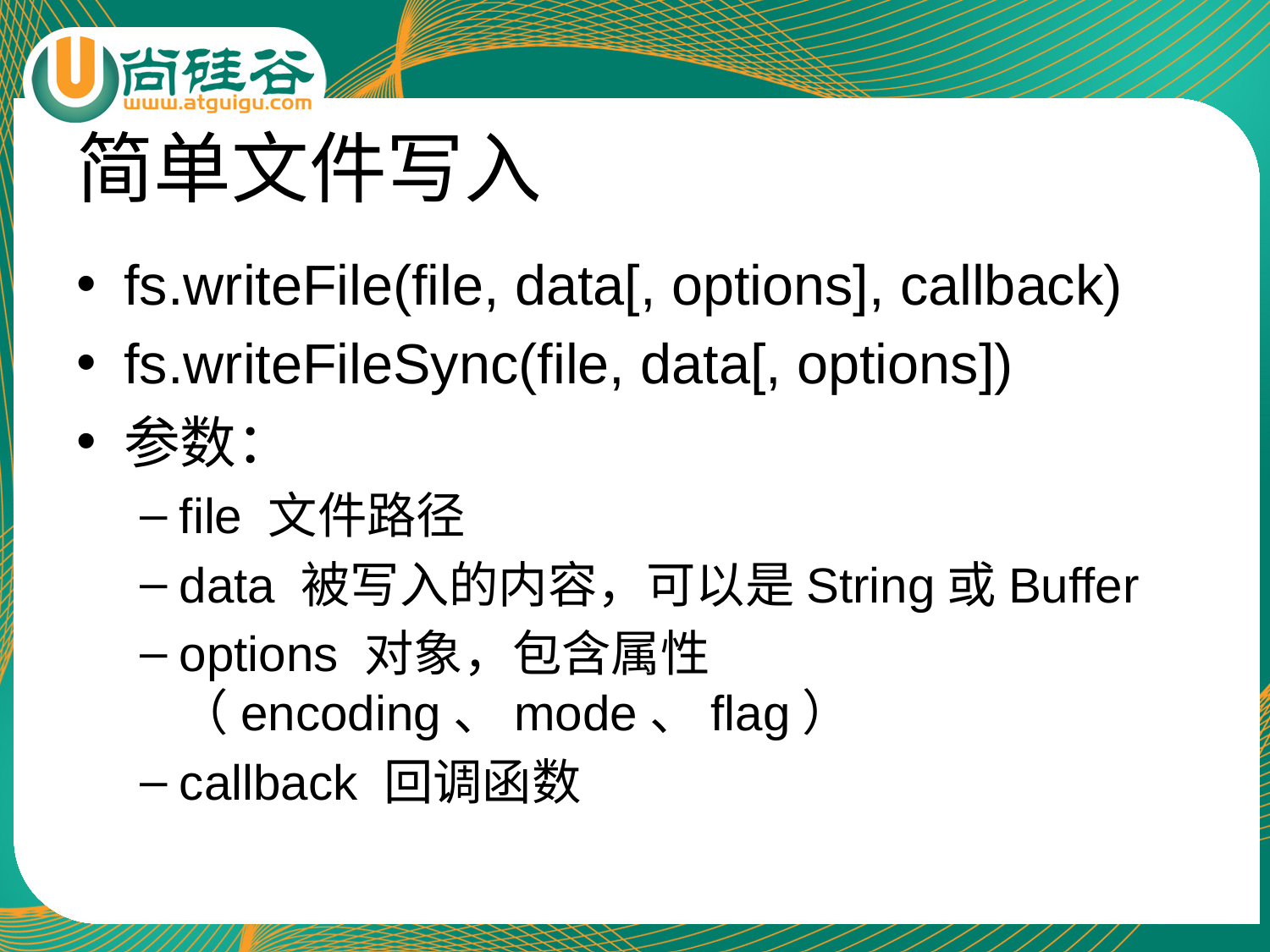

# 简单文件写入
fs.writeFile(file, data[, options], callback)
fs.writeFileSync(file, data[, options])
参数：
file 文件路径
data 被写入的内容，可以是String或Buffer
options 对象，包含属性（encoding、mode、flag）
callback 回调函数